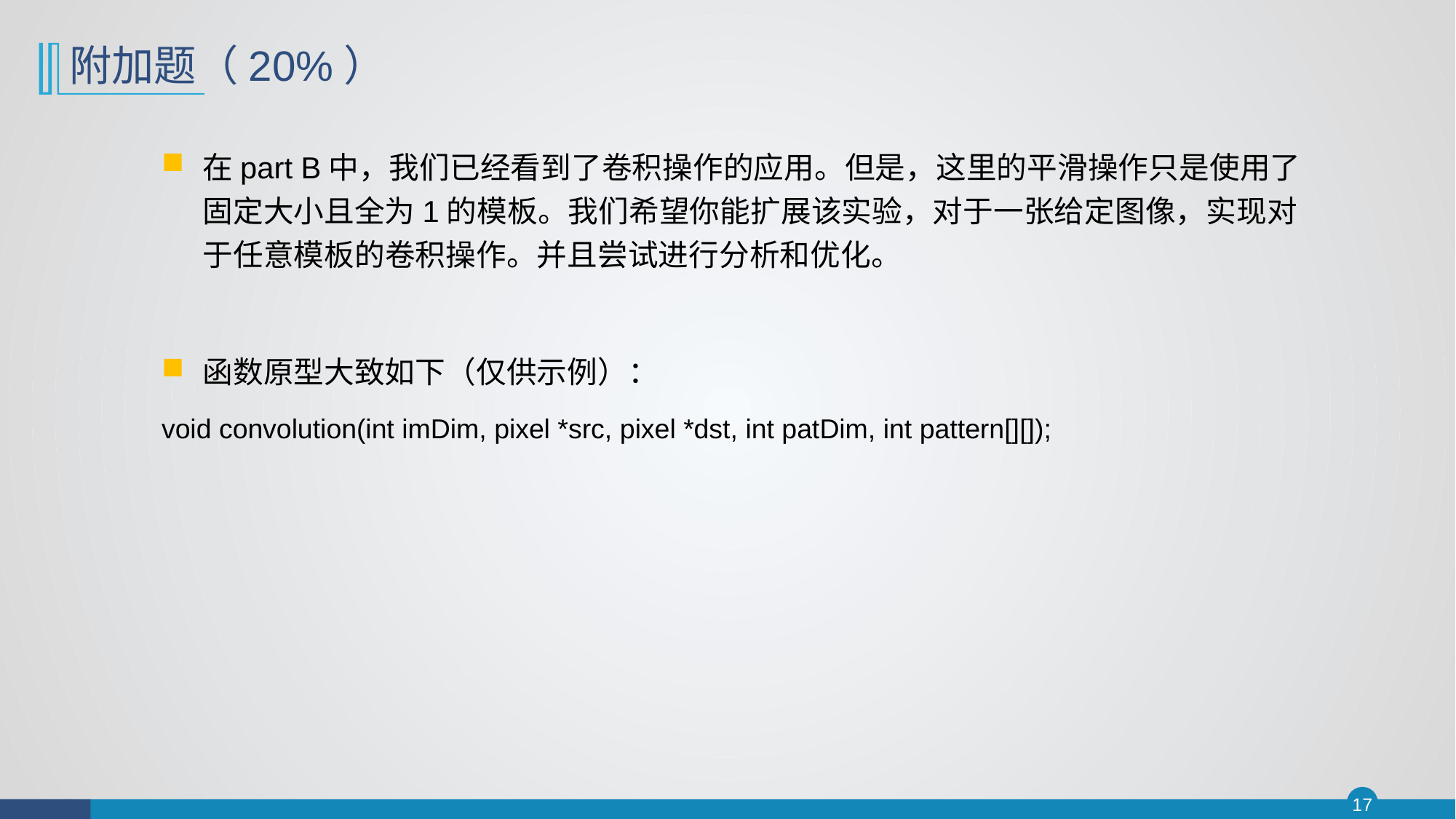

# 附加题（20%）
在part B中，我们已经看到了卷积操作的应用。但是，这里的平滑操作只是使用了固定大小且全为1的模板。我们希望你能扩展该实验，对于一张给定图像，实现对于任意模板的卷积操作。并且尝试进行分析和优化。

函数原型大致如下（仅供示例）：
void convolution(int imDim, pixel *src, pixel *dst, int patDim, int pattern[][]);